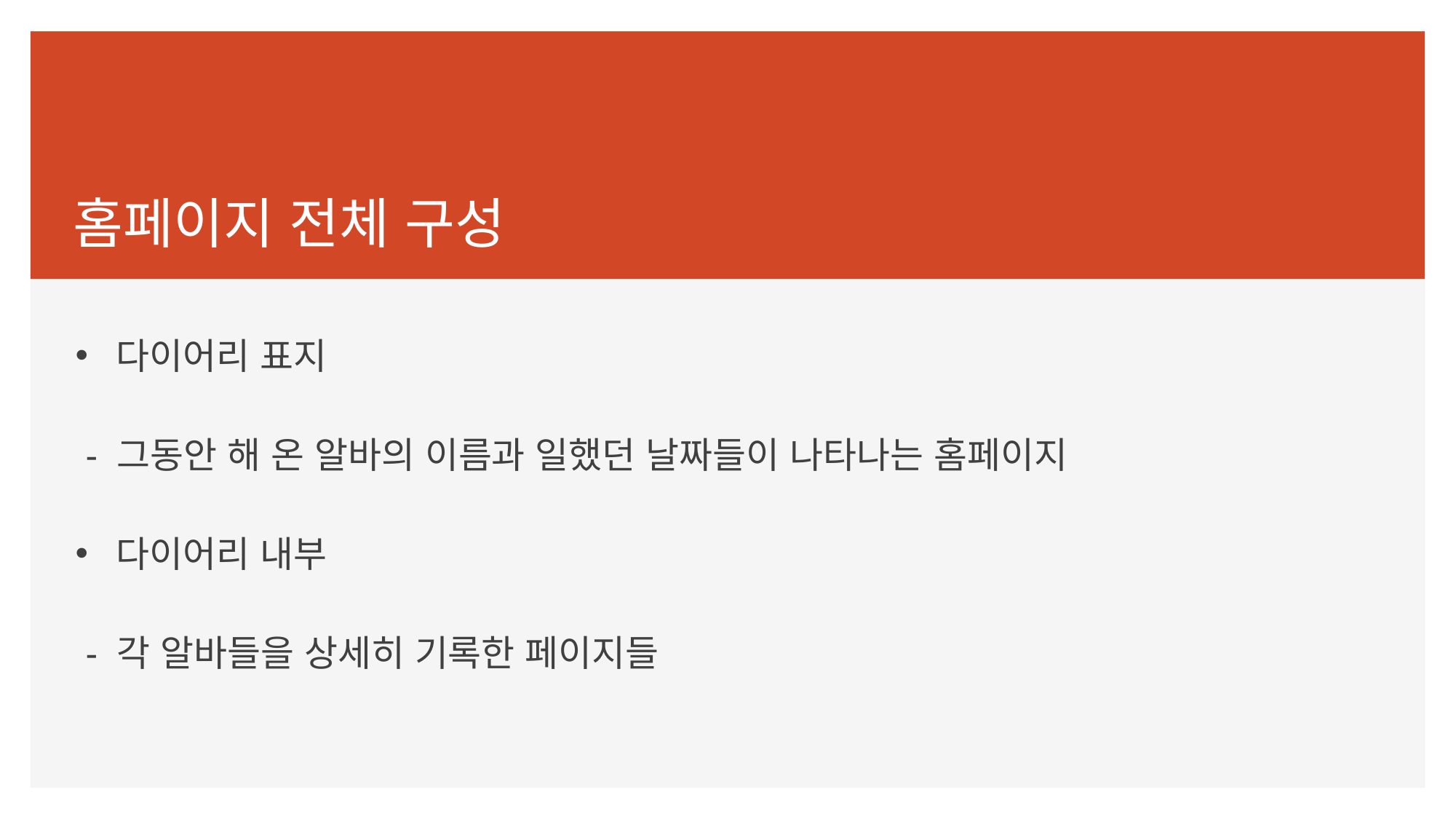

# 홈페이지 전체 구성
다이어리 표지
 - 그동안 해 온 알바의 이름과 일했던 날짜들이 나타나는 홈페이지
다이어리 내부
 - 각 알바들을 상세히 기록한 페이지들